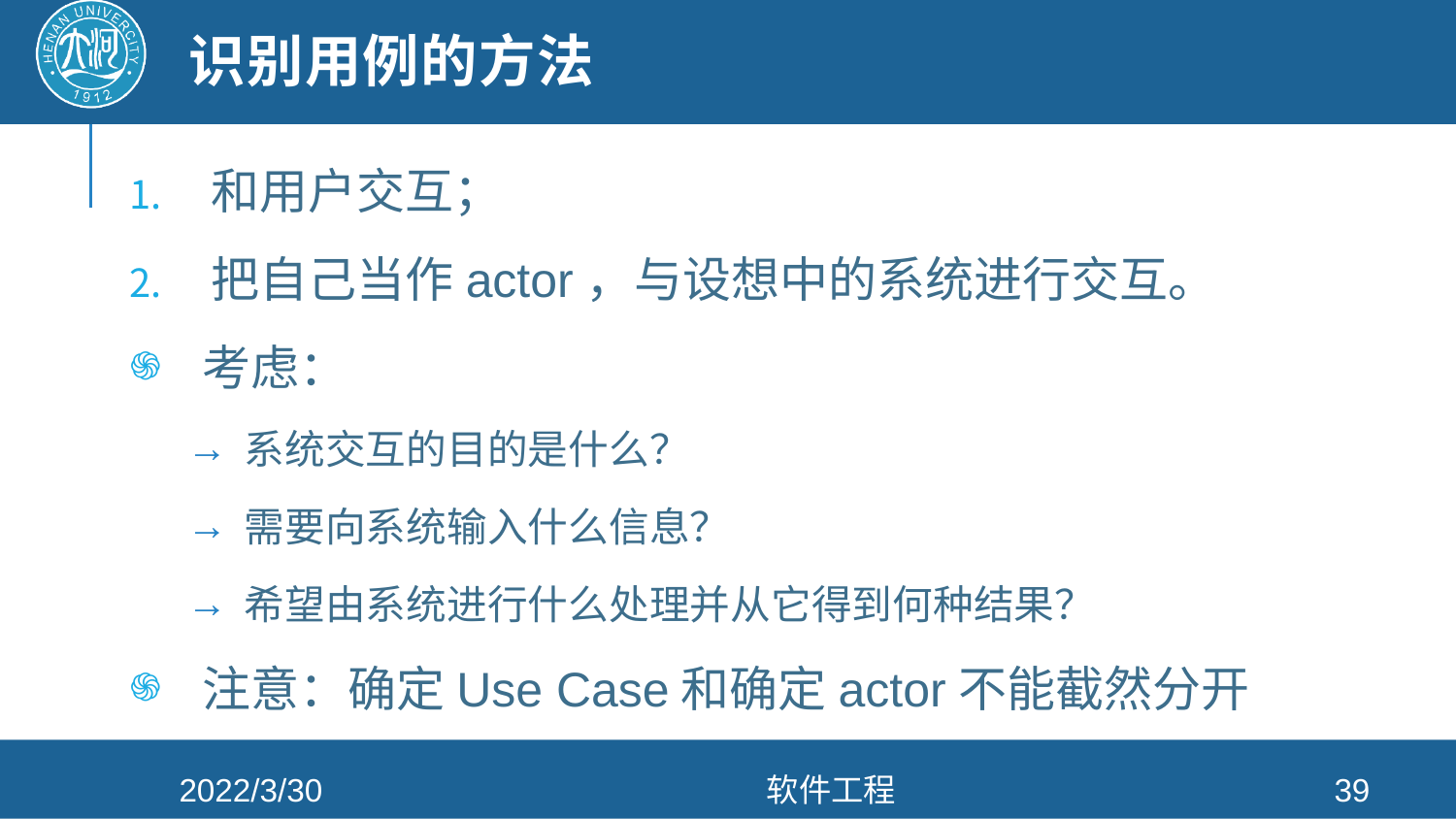

# 识别用例的方法
和用户交互；
把自己当作actor，与设想中的系统进行交互。
考虑：
系统交互的目的是什么？
需要向系统输入什么信息？
希望由系统进行什么处理并从它得到何种结果？
注意：确定Use Case和确定actor不能截然分开
2022/3/30
软件工程
39